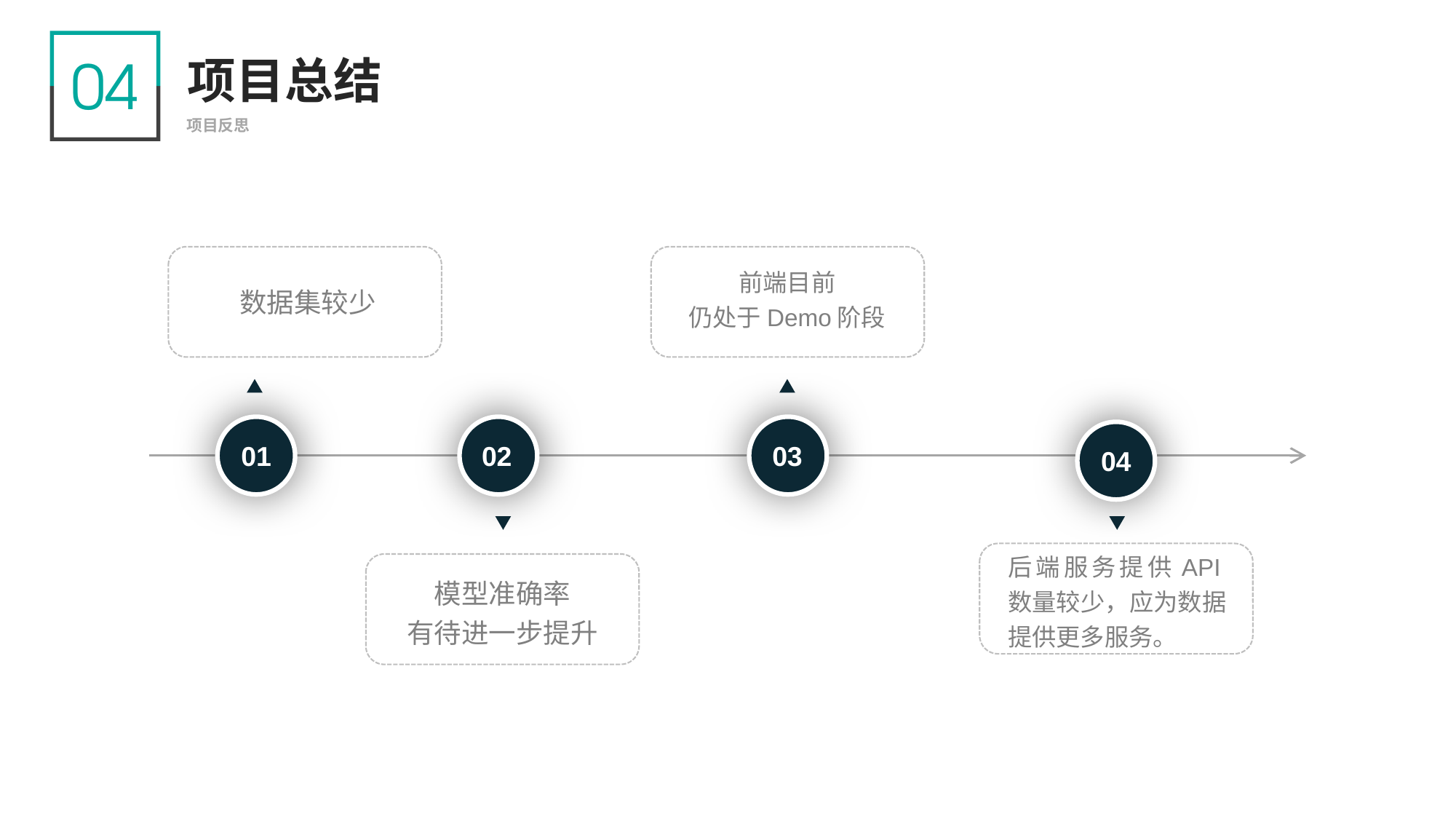

04
项目总结
项目反思

前端目前
仍处于Demo阶段
数据集较少

01
02
03
04

后端服务提供API数量较少，应为数据提供更多服务。

模型准确率
有待进一步提升